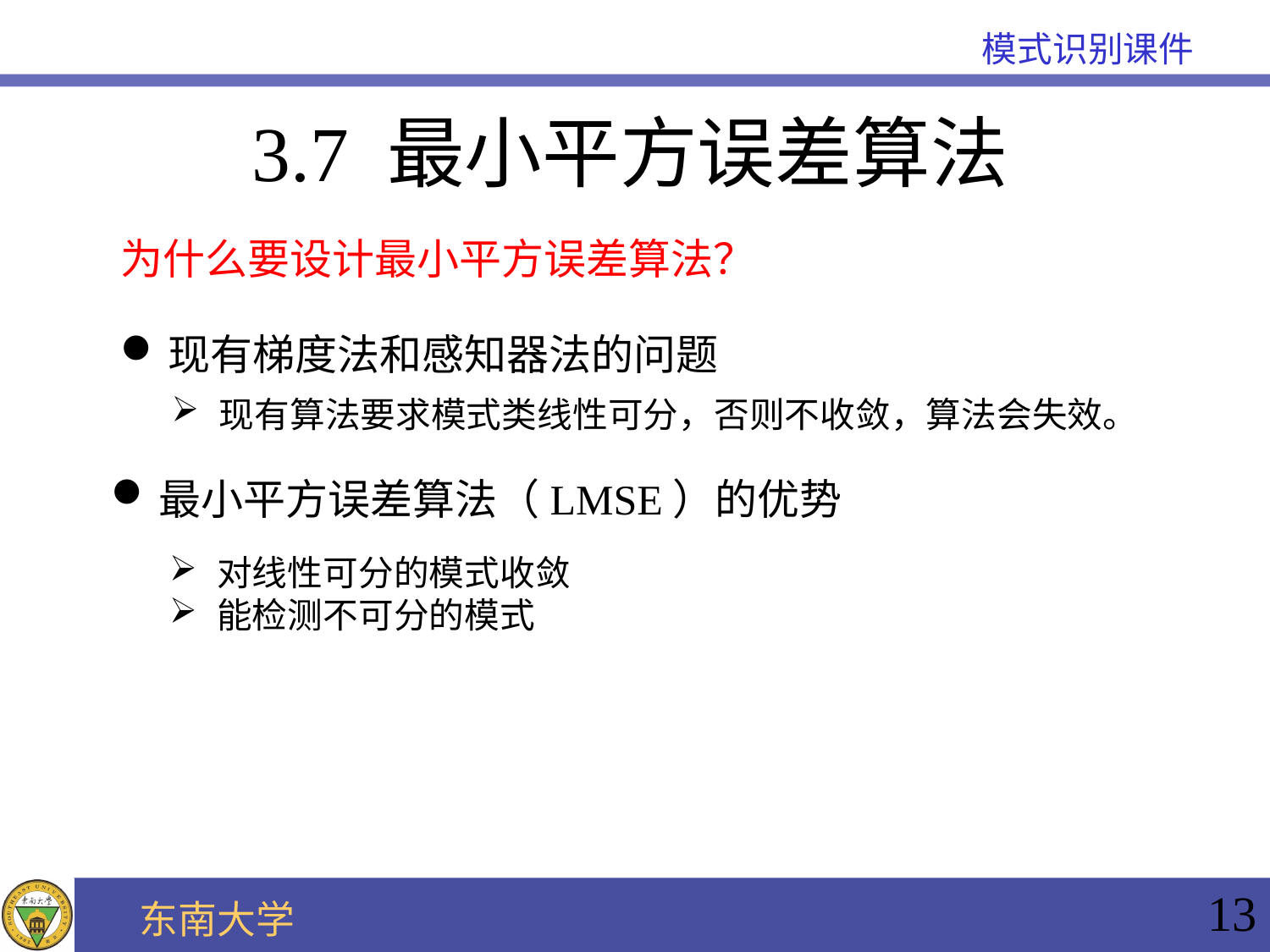

# 3.7 最小平方误差算法
为什么要设计最小平方误差算法？
现有梯度法和感知器法的问题
现有算法要求模式类线性可分，否则不收敛，算法会失效。
最小平方误差算法（LMSE）的优势
对线性可分的模式收敛
能检测不可分的模式
13